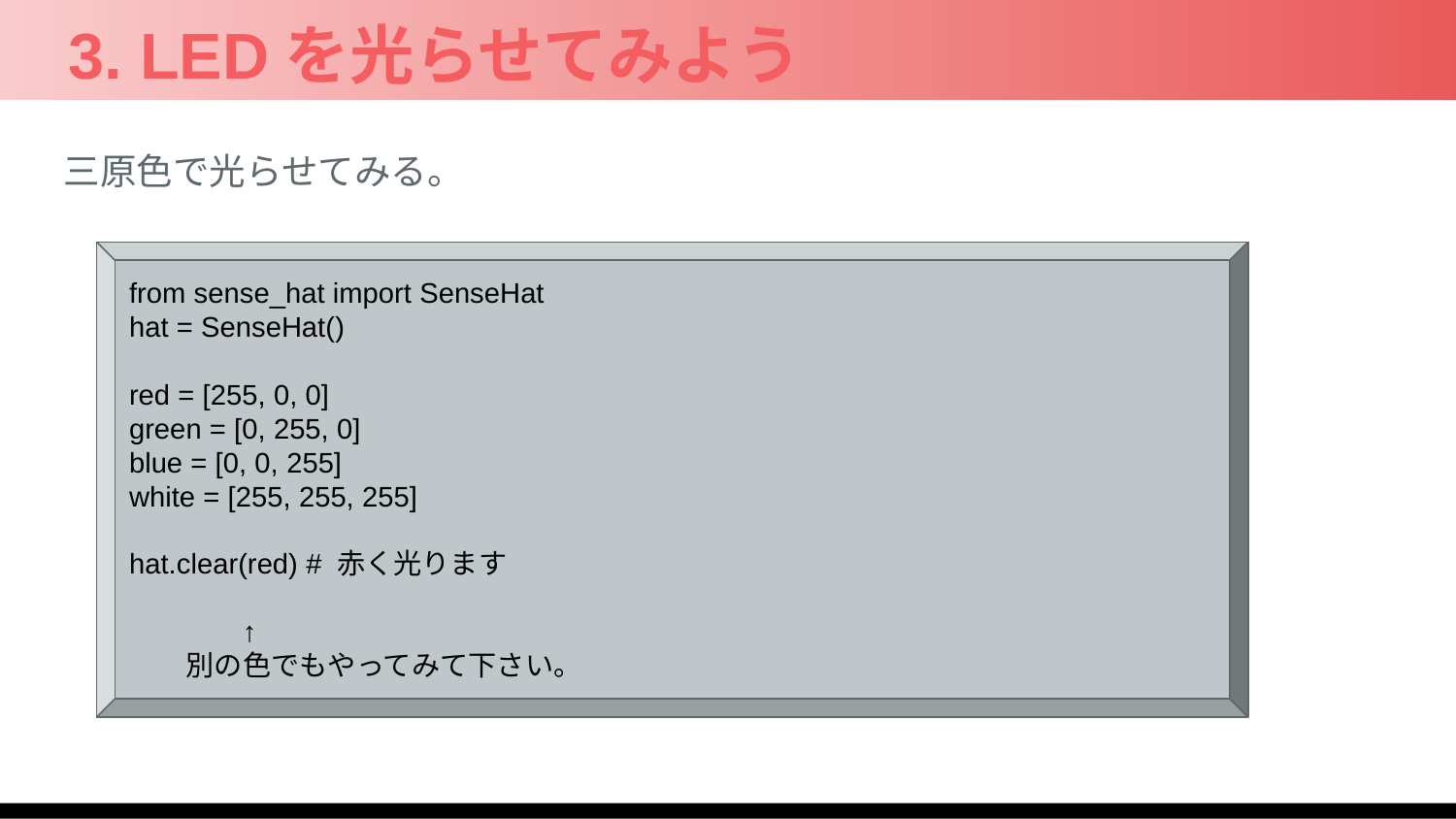

3. LEDを光らせてみよう
三原色で光らせてみる。
from sense_hat import SenseHat
hat = SenseHat()

red = [255, 0, 0]
green = [0, 255, 0]
blue = [0, 0, 255]
white = [255, 255, 255]

hat.clear(red) # 赤く光ります

　　　　↑
　　別の色でもやってみて下さい。